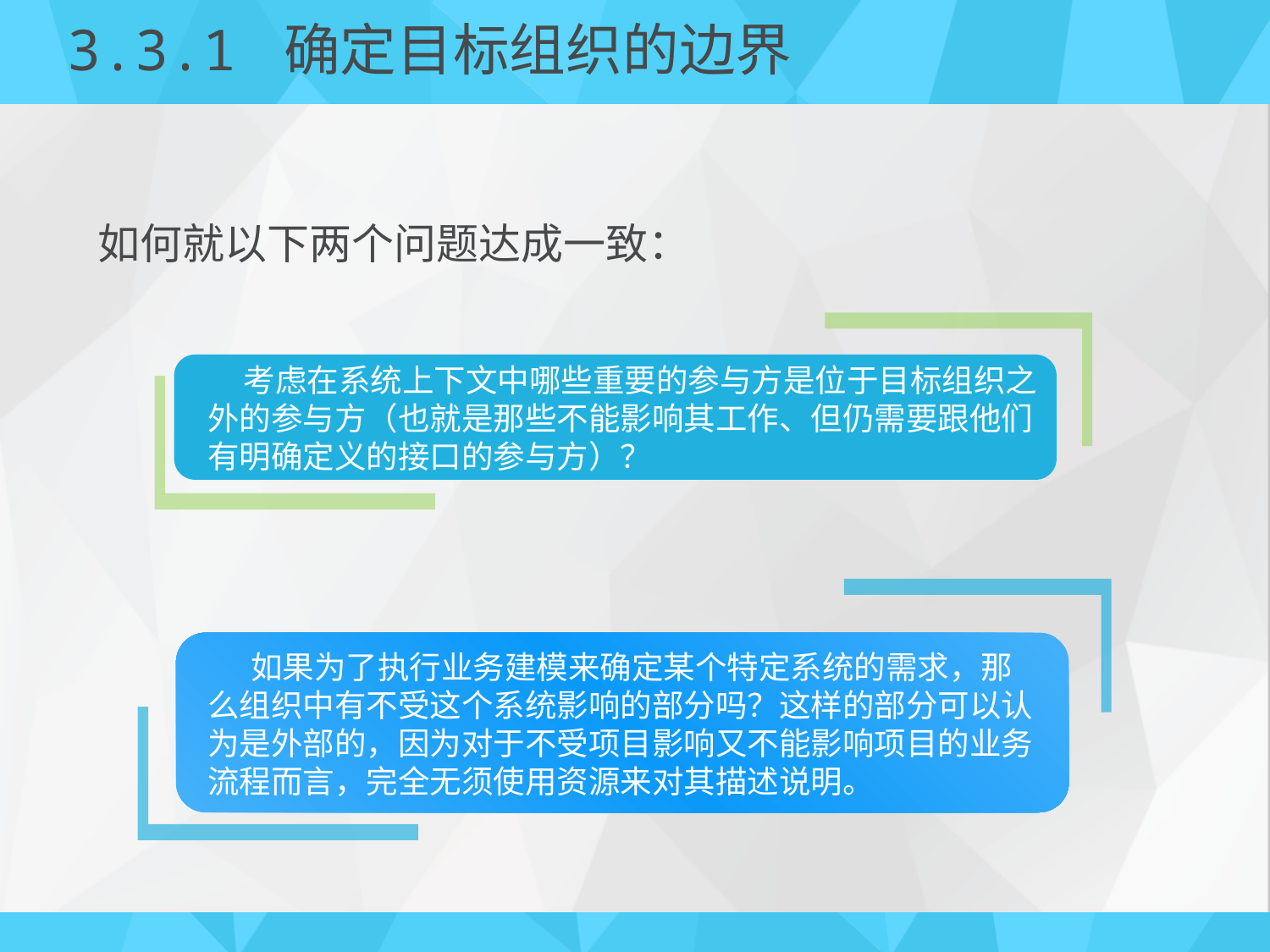

# 3.3.1 确定目标组织的边界
如何就以下两个问题达成一致：

    考虑在系统上下文中哪些重要的参与方是位于目标组织之外的参与方（也就是那些不能影响其工作、但仍需要跟他们有明确定义的接口的参与方）？

     如果为了执行业务建模来确定某个特定系统的需求，那么组织中有不受这个系统影响的部分吗？这样的部分可以认为是外部的，因为对于不受项目影响又不能影响项目的业务流程而言，完全无须使用资源来对其描述说明。